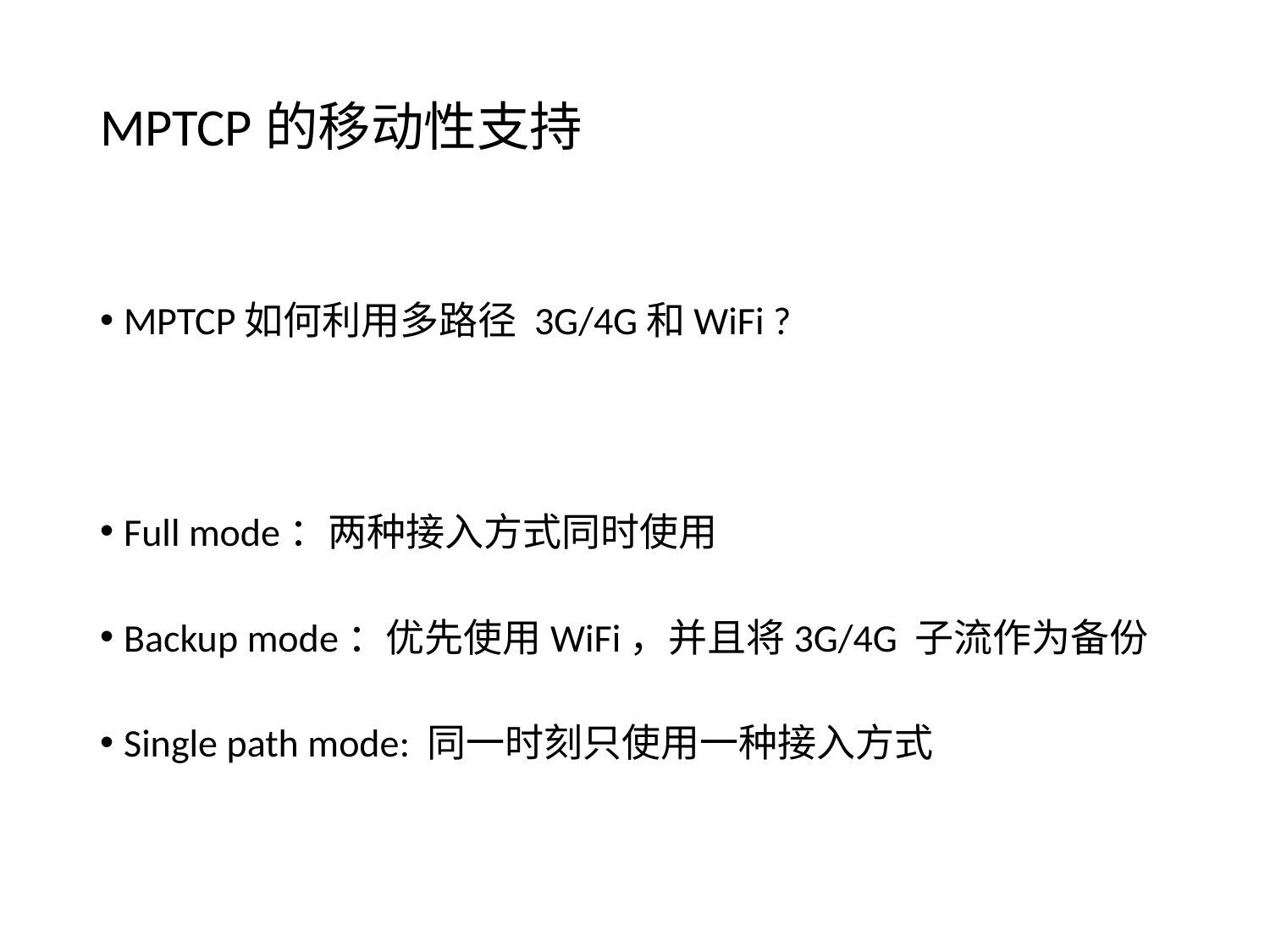

# MPTCP的移动性支持
MPTCP如何利用多路径 3G/4G和WiFi ?

Full mode：两种接入方式同时使用
Backup mode：优先使用WiFi，并且将3G/4G 子流作为备份
Single path mode: 同一时刻只使用一种接入方式
88